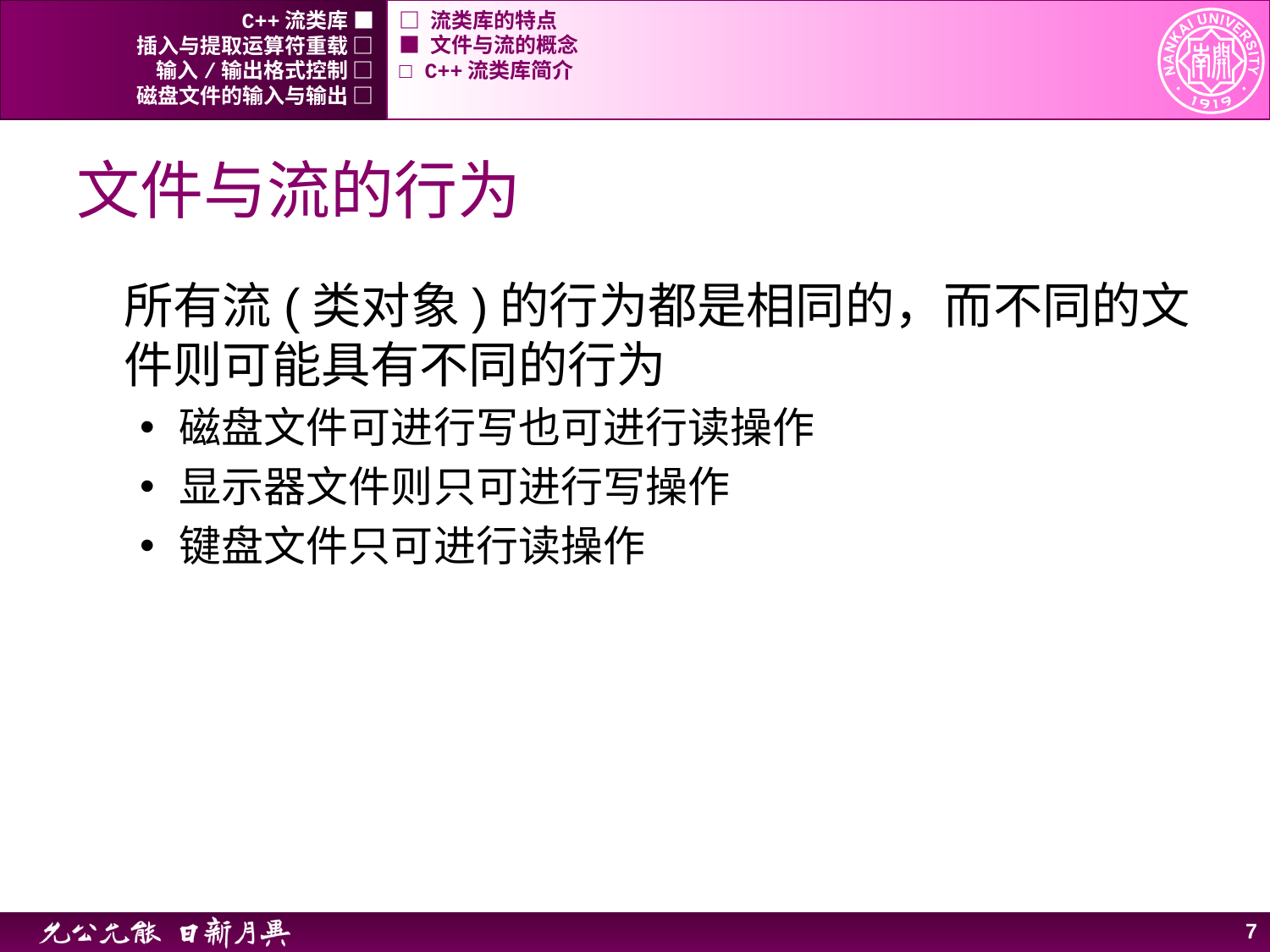

C++流类库 ■
□ 流类库的特点
插入与提取运算符重载 □
■ 文件与流的概念
输入/输出格式控制 □
□ C++流类库简介
磁盘文件的输入与输出 □
# 文件与流的行为
所有流(类对象)的行为都是相同的，而不同的文件则可能具有不同的行为
磁盘文件可进行写也可进行读操作
显示器文件则只可进行写操作
键盘文件只可进行读操作
7